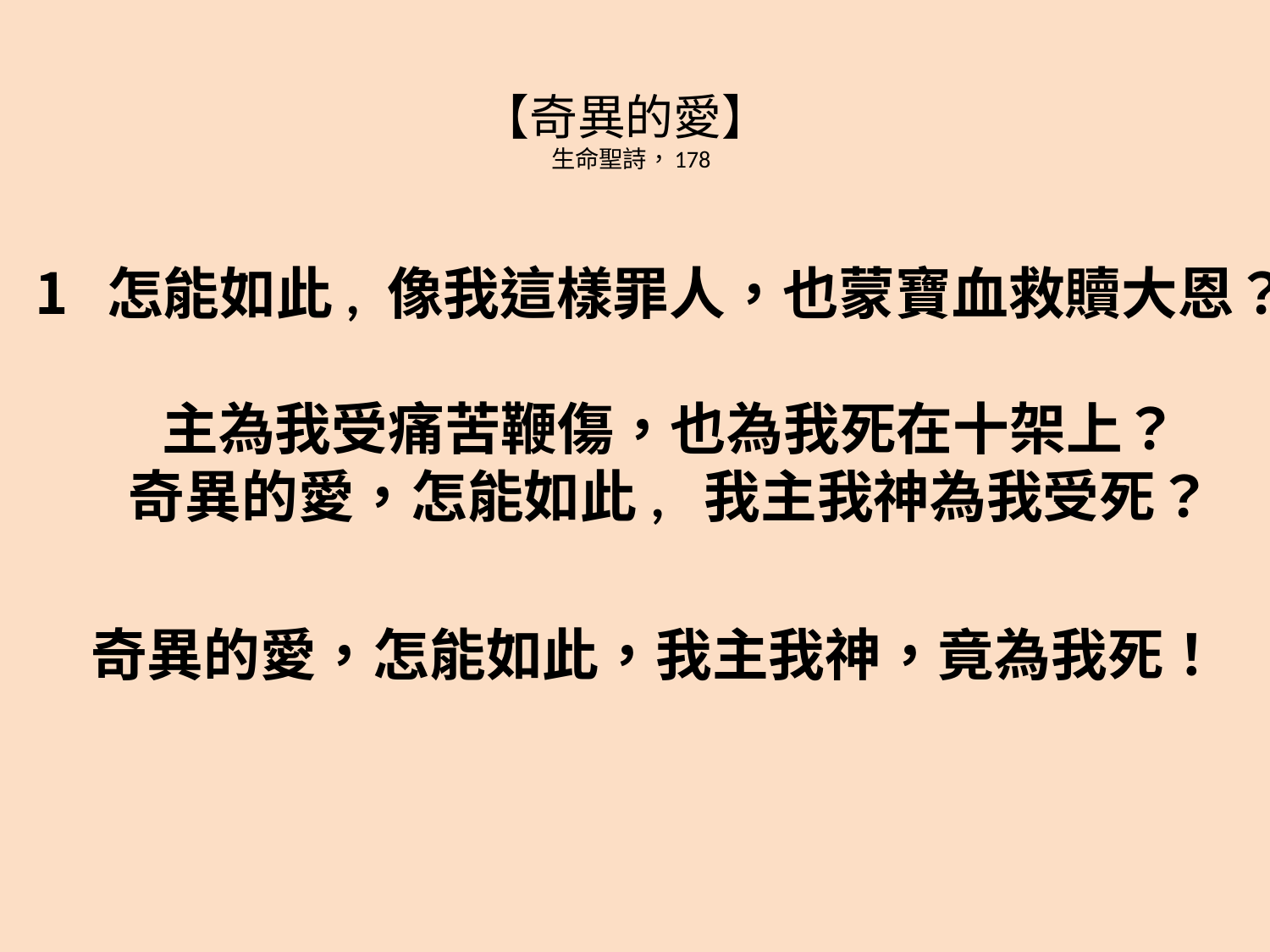

# 【奇異的愛】 生命聖詩，178
怎能如此, 像我這樣罪人，也蒙寶血救贖大恩？
主為我受痛苦鞭傷，也為我死在十架上？
奇異的愛，怎能如此,  我主我神為我受死？

     奇異的愛，怎能如此，我主我神，竟為我死！